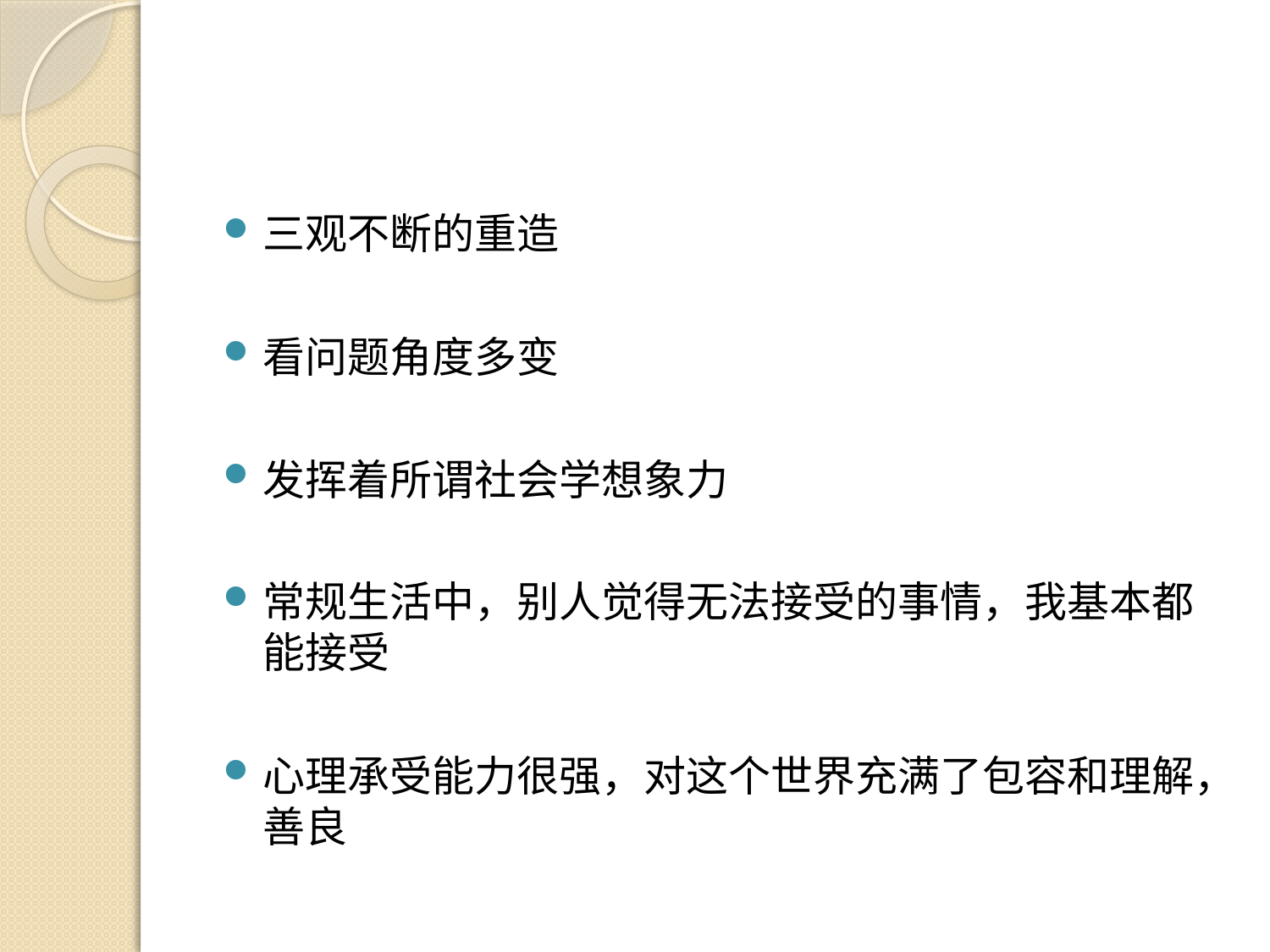

#
三观不断的重造

看问题角度多变

发挥着所谓社会学想象力

常规生活中，别人觉得无法接受的事情，我基本都能接受

心理承受能力很强，对这个世界充满了包容和理解，善良